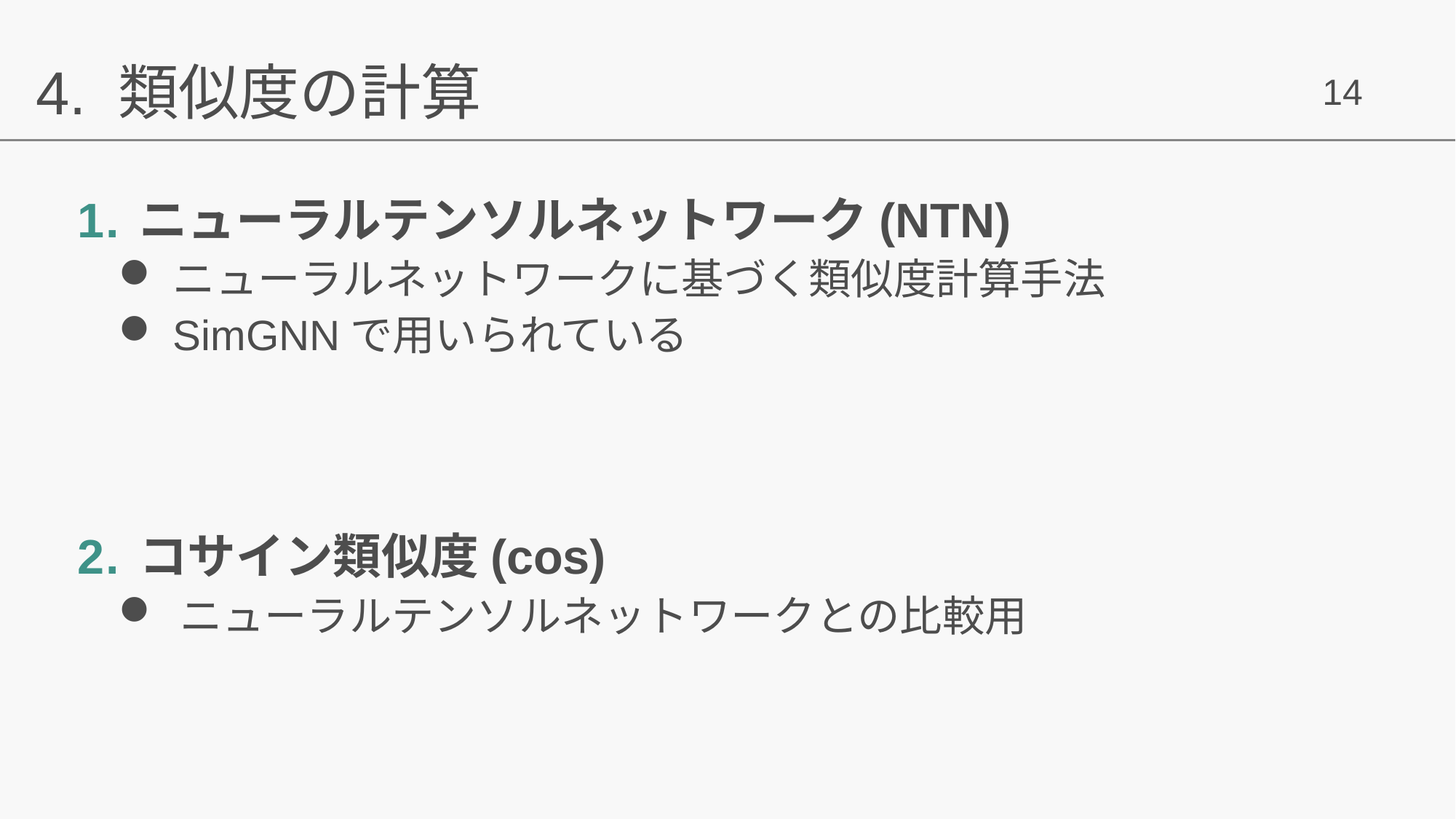

4. 類似度の計算
ニューラルテンソルネットワーク(NTN)
ニューラルネットワークに基づく類似度計算手法
SimGNNで用いられている

コサイン類似度(cos)
ニューラルテンソルネットワークとの比較用